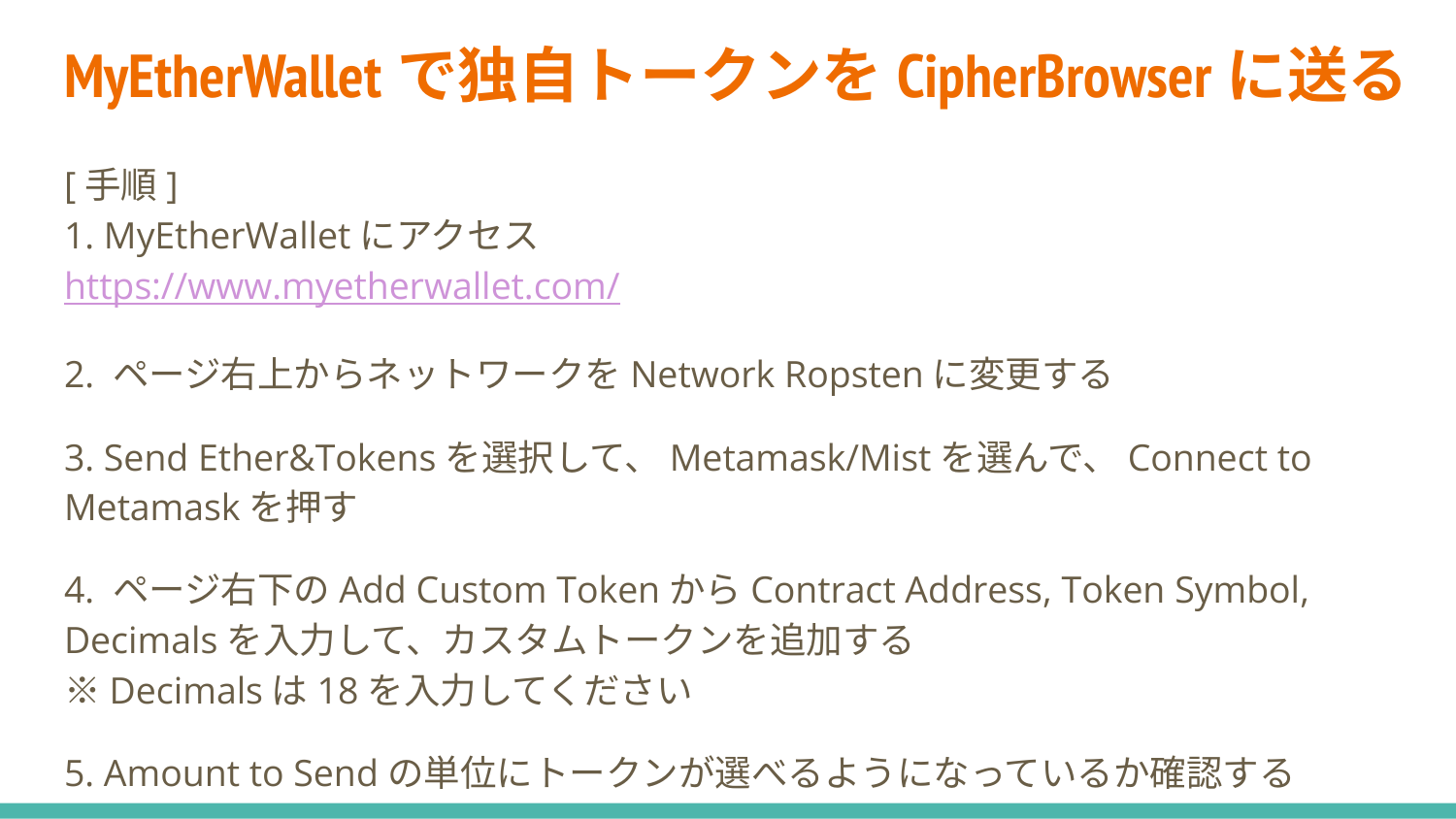

# MyEtherWalletで独自トークンをCipherBrowserに送る
[手順]
1. MyEtherWalletにアクセス
https://www.myetherwallet.com/
2. ページ右上からネットワークをNetwork Ropstenに変更する
3. Send Ether&Tokensを選択して、Metamask/Mistを選んで、Connect to Metamaskを押す
4. ページ右下のAdd Custom TokenからContract Address, Token Symbol, Decimalsを入力して、カスタムトークンを追加する
※Decimalsは18を入力してください
5. Amount to Sendの単位にトークンが選べるようになっているか確認する